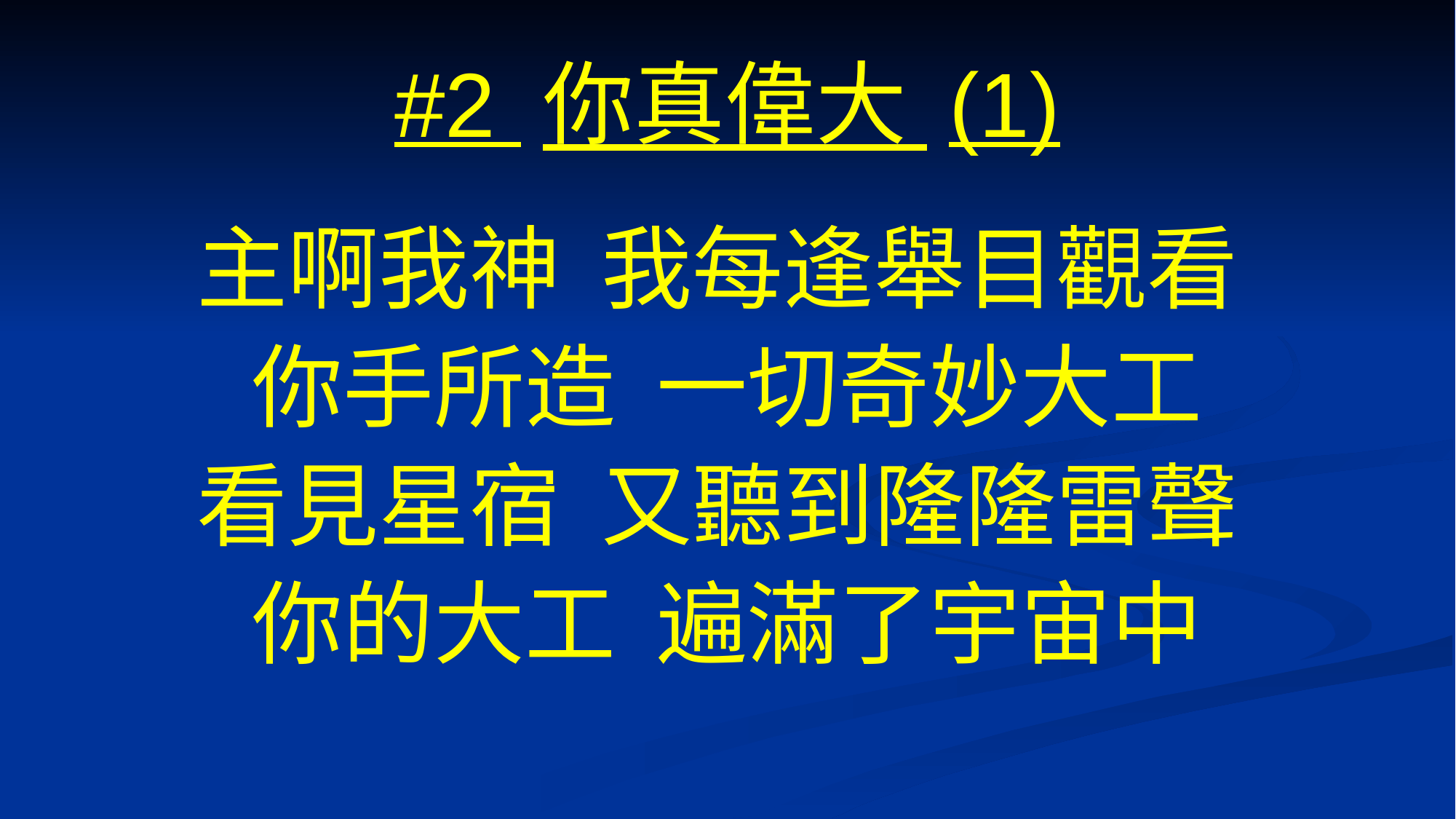

# #2 你真偉大 (1)
主啊我神  我每逢舉目觀看
你手所造  一切奇妙大工
看見星宿  又聽到隆隆雷聲
你的大工  遍滿了宇宙中